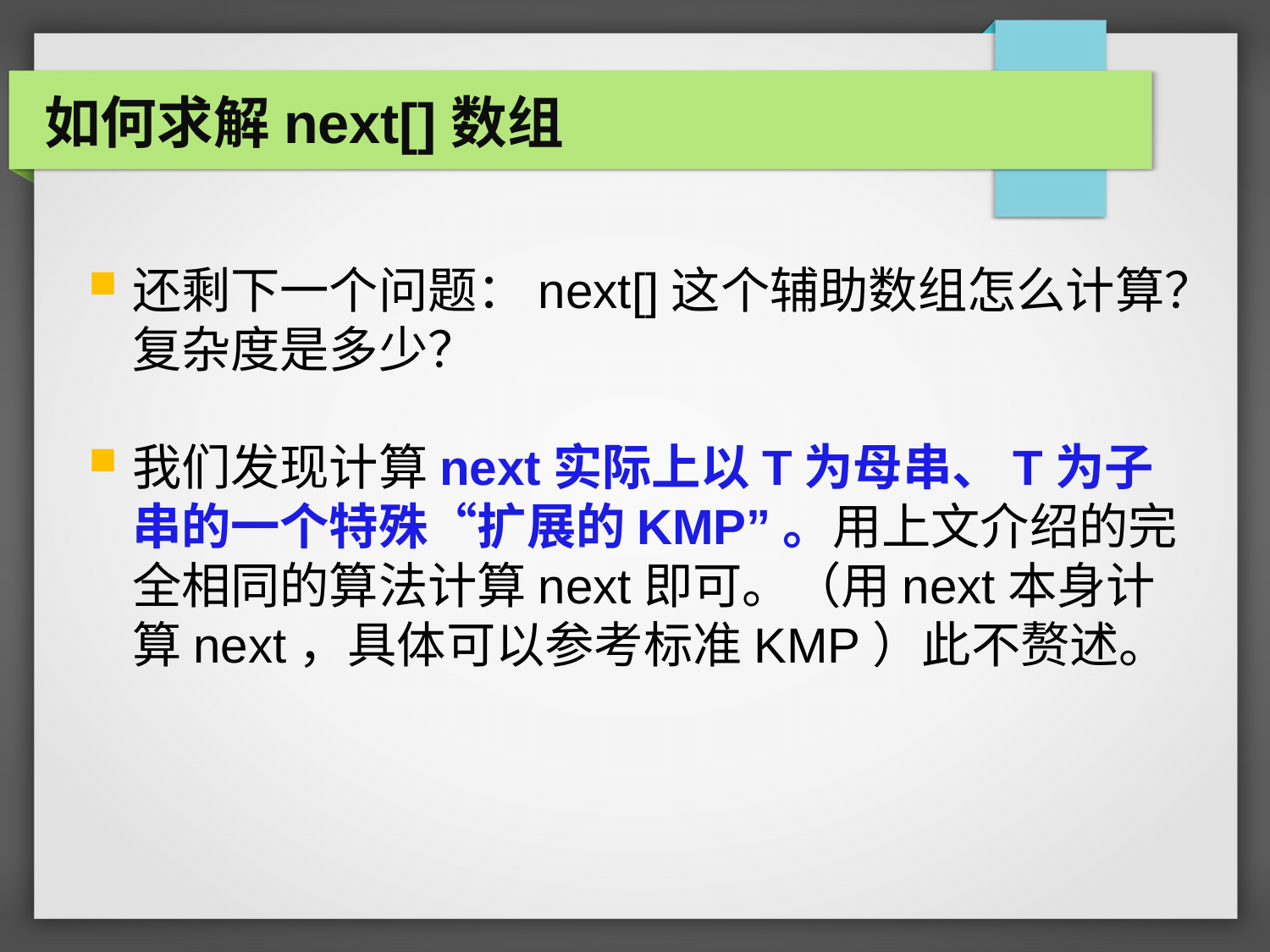

# 如何求解next[]数组
还剩下一个问题：next[]这个辅助数组怎么计算？复杂度是多少？

我们发现计算next实际上以T为母串、T为子串的一个特殊“扩展的KMP”。用上文介绍的完全相同的算法计算next即可。（用next本身计算next，具体可以参考标准KMP）此不赘述。